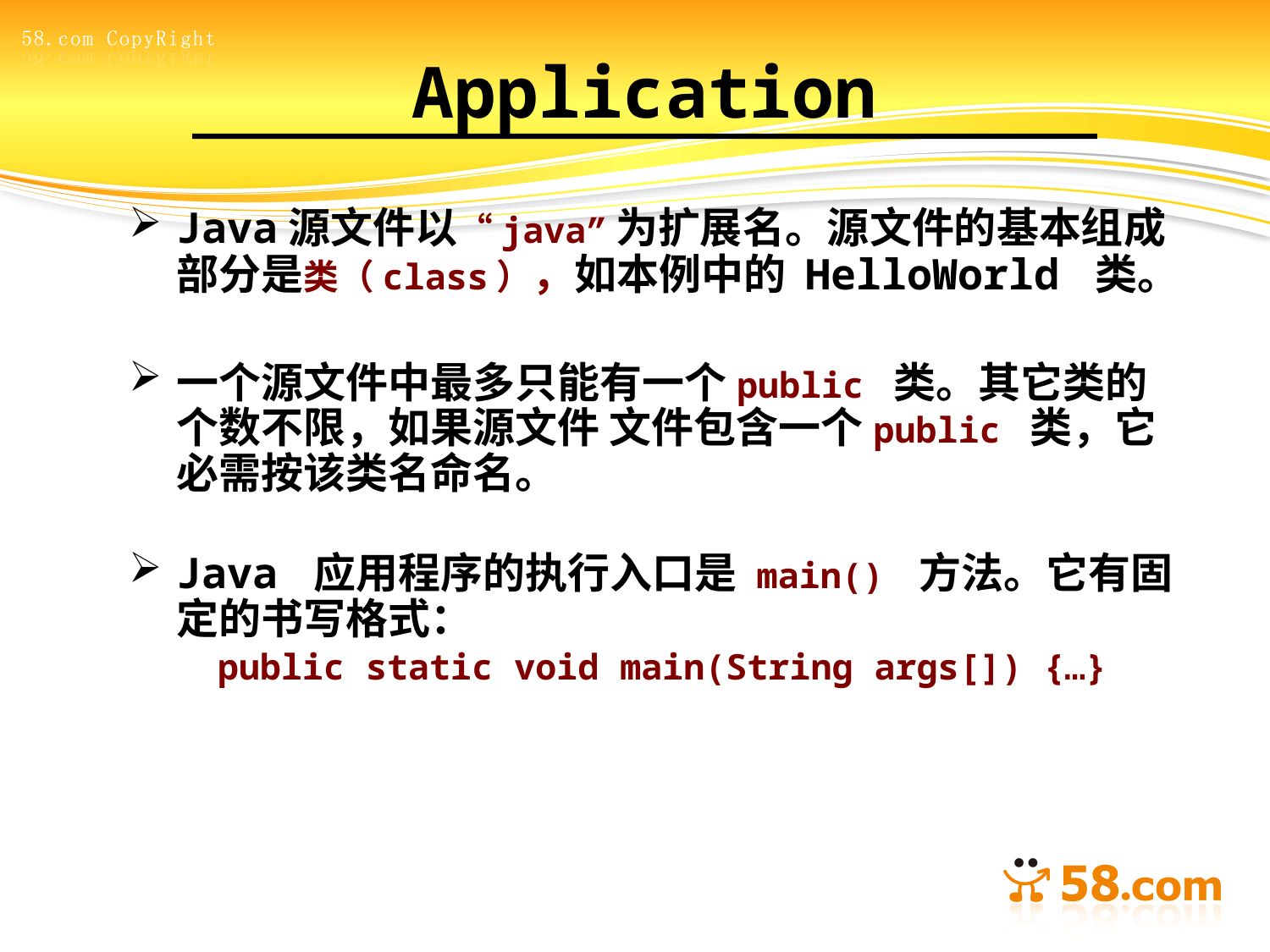

Application
Java源文件以“java”为扩展名。源文件的基本组成部分是类（class），如本例中的 HelloWorld 类。

一个源文件中最多只能有一个public 类。其它类的个数不限，如果源文件 文件包含一个public 类，它必需按该类名命名。

Java 应用程序的执行入口是 main() 方法。它有固定的书写格式：
 public static void main(String args[]) {…}